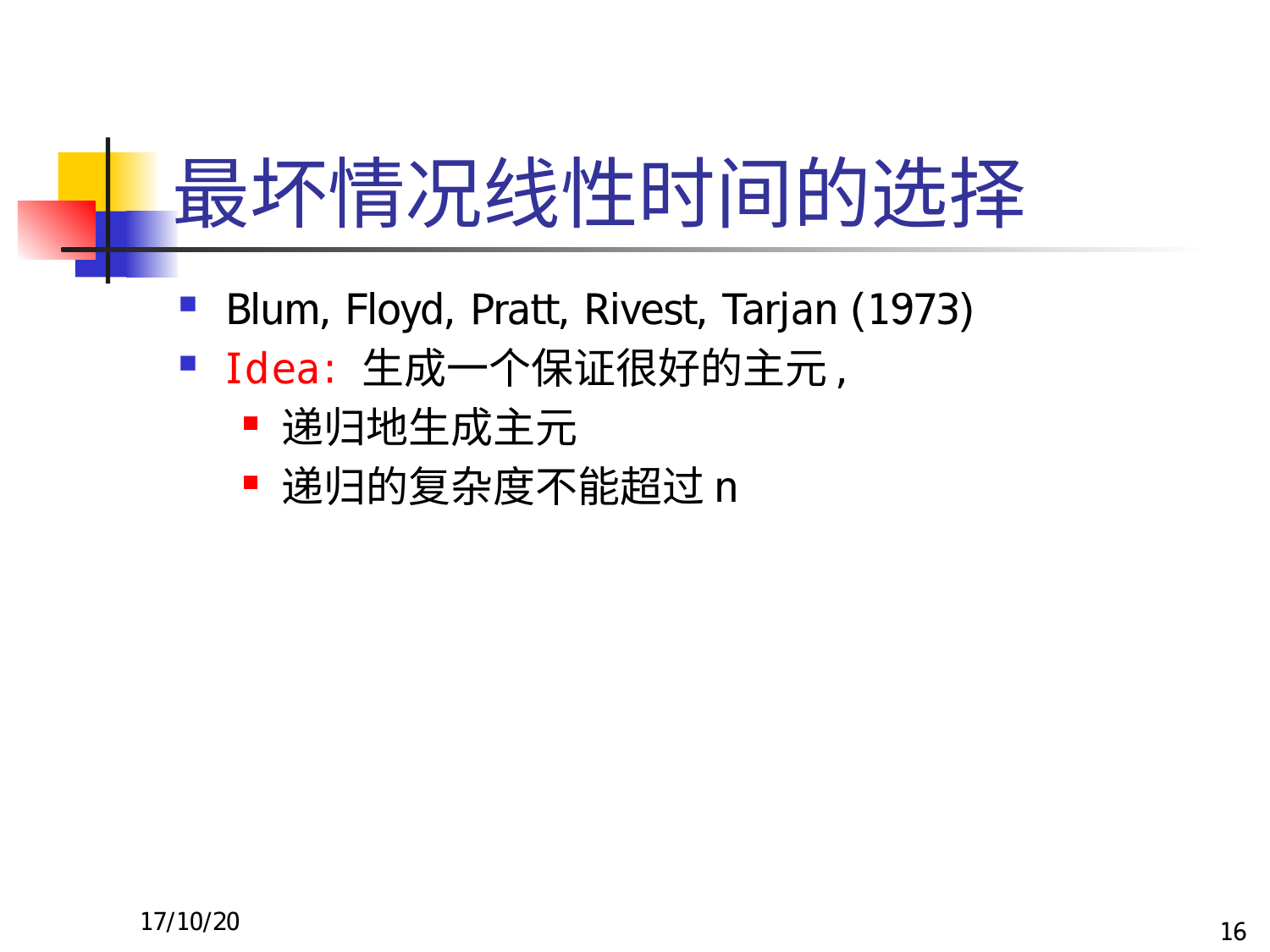

# 最坏情况线性时间的选择
Blum, Floyd, Pratt, Rivest, Tarjan (1973)
Idea: 生成一个保证很好的主元,
递归地生成主元
递归的复杂度不能超过n

17/10/20
16